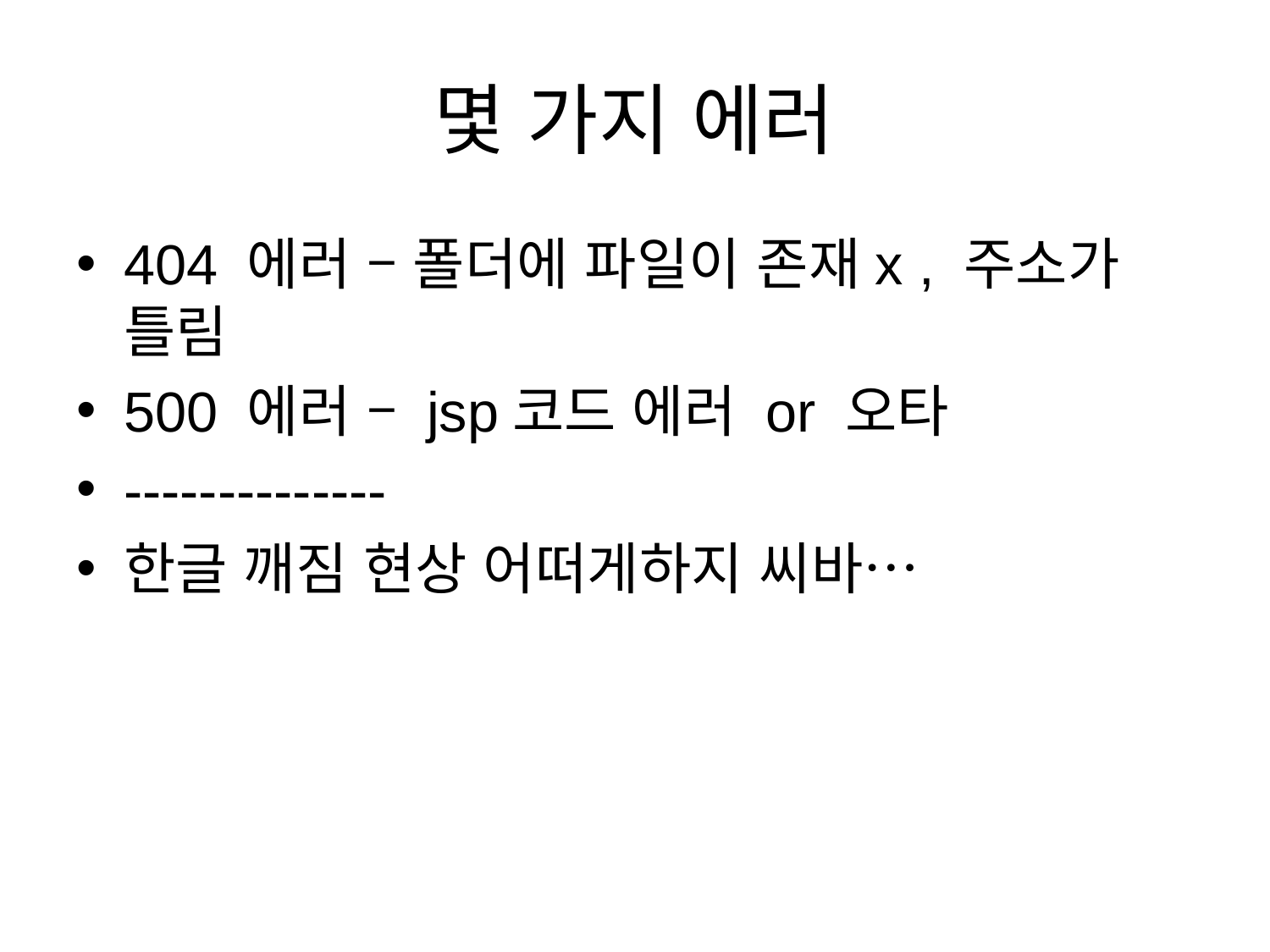

# 몇 가지 에러
404 에러 – 폴더에 파일이 존재x , 주소가 틀림
500 에러 – jsp코드 에러 or 오타
--------------
한글 깨짐 현상 어떠게하지 씨바…